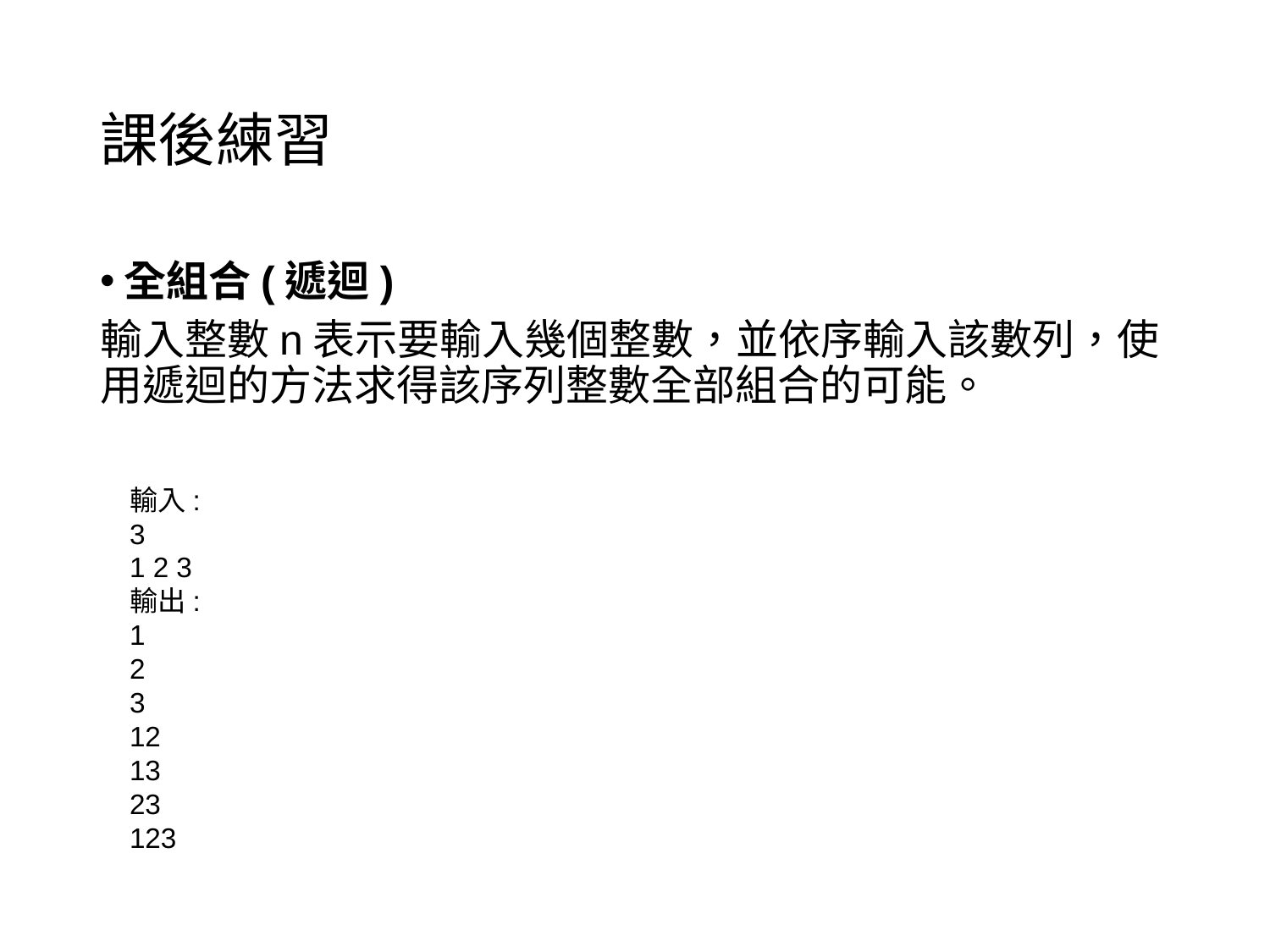

# 課後練習
全組合(遞迴)
輸入整數n表示要輸入幾個整數，並依序輸入該數列，使用遞迴的方法求得該序列整數全部組合的可能。
輸入:
3
1 2 3
輸出:
1
2
3
12
13
23
123